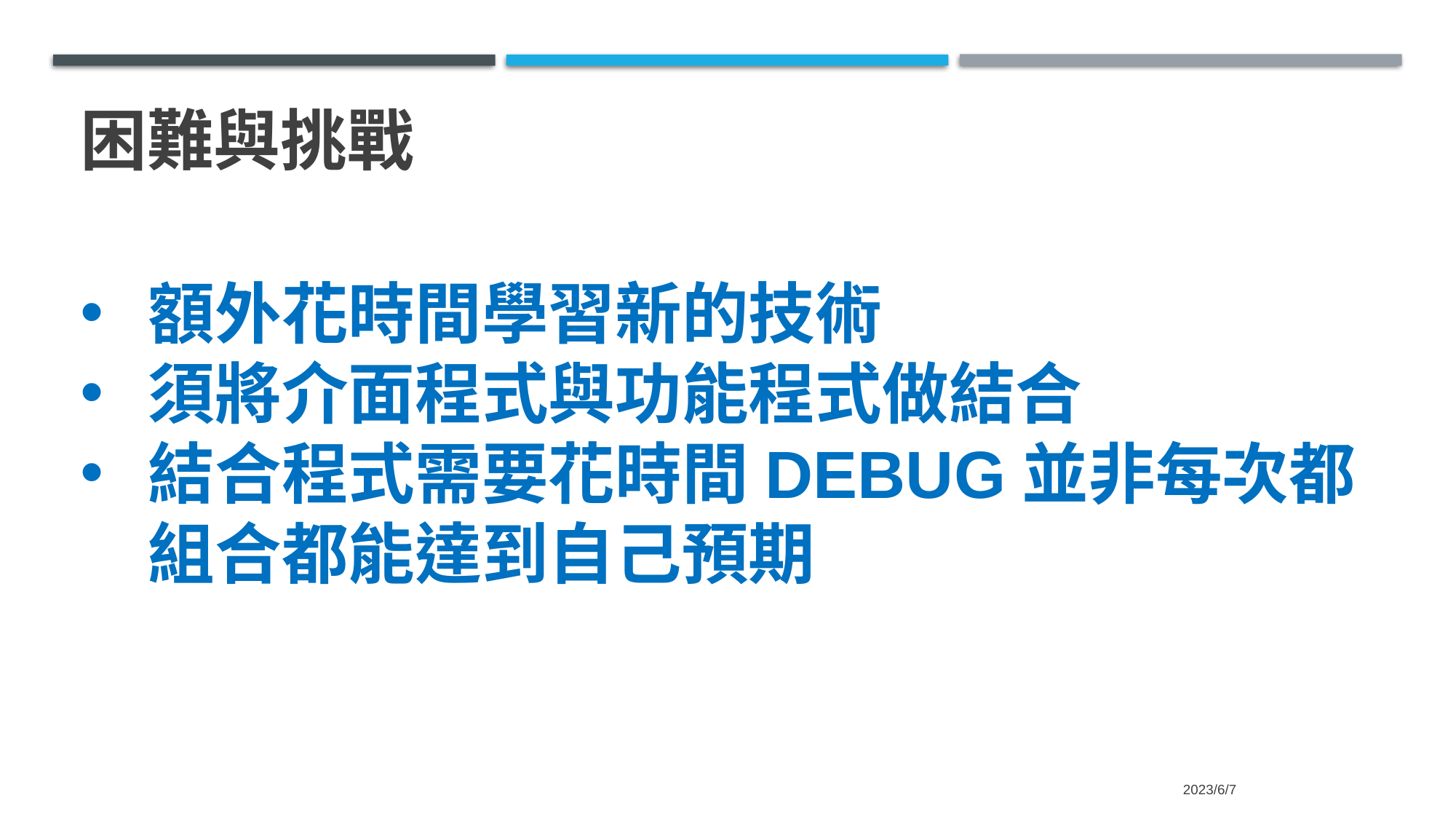

# 困難與挑戰
額外花時間學習新的技術
須將介面程式與功能程式做結合
結合程式需要花時間DEBUG並非每次都組合都能達到自己預期

2023/6/7